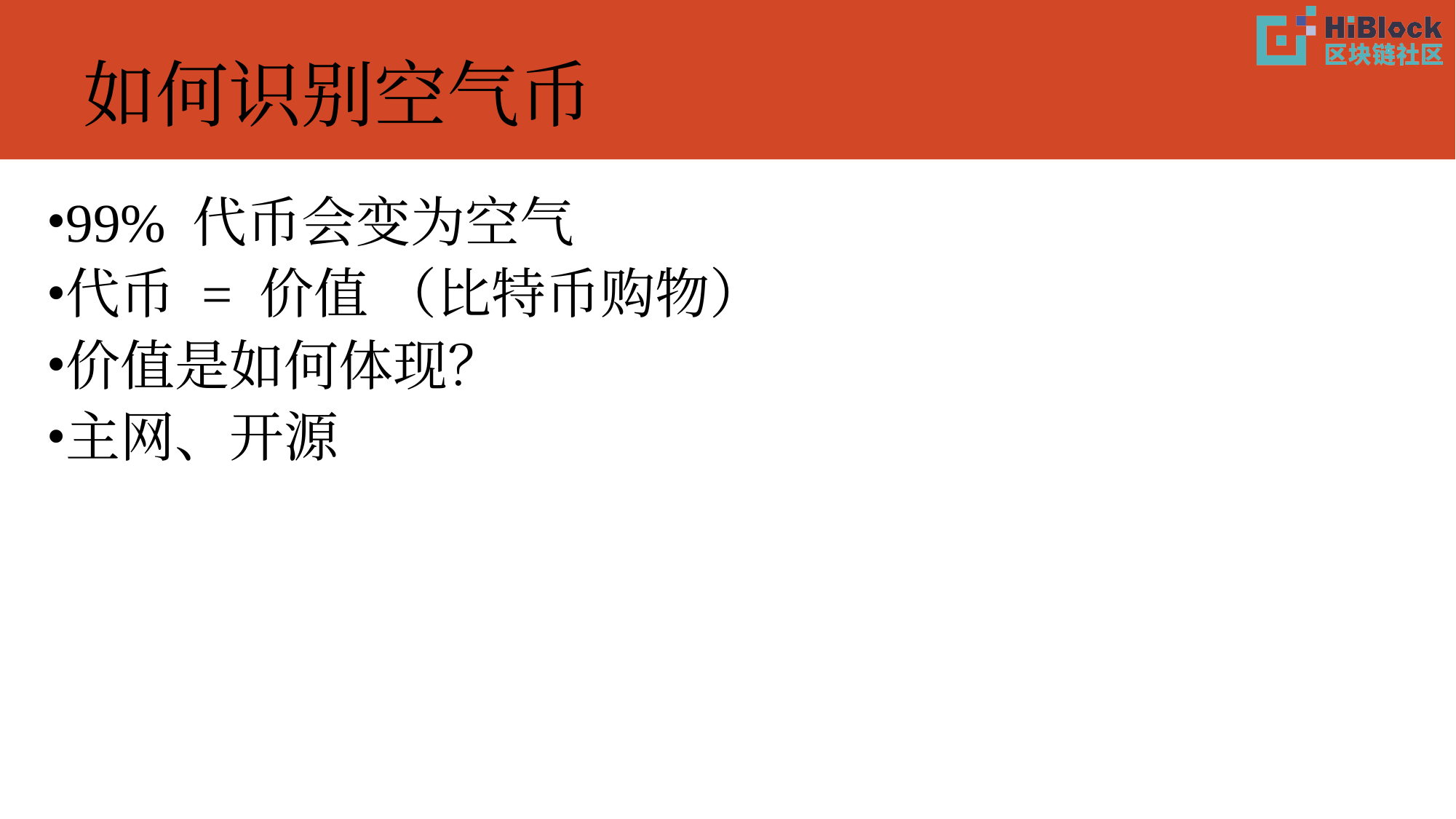

# 如何识别空气币
99% 代币会变为空气
代币 = 价值 （比特币购物）
价值是如何体现？
主网、开源